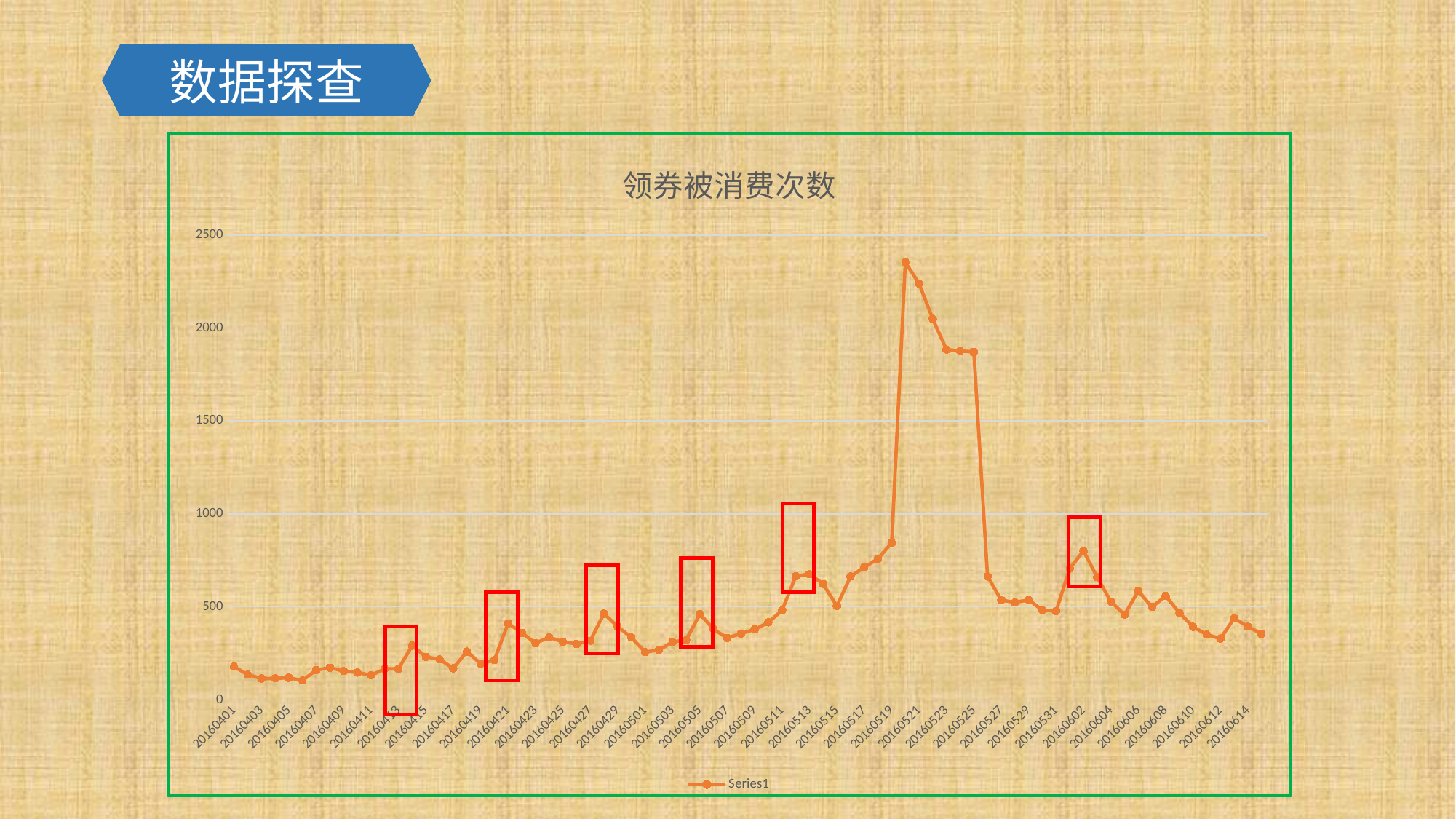

数据探查

### Chart: 领券被消费次数

| Category |  |
|---|---|
| 20160401 | 179.0 |
| 20160402 | 136.0 |
| 20160403 | 115.0 |
| 20160404 | 116.0 |
| 20160405 | 119.0 |
| 20160406 | 105.0 |
| 20160407 | 161.0 |
| 20160408 | 173.0 |
| 20160409 | 155.0 |
| 20160410 | 147.0 |
| 20160411 | 133.0 |
| 20160412 | 167.0 |
| 20160413 | 167.0 |
| 20160414 | 292.0 |
| 20160415 | 232.0 |
| 20160416 | 218.0 |
| 20160417 | 170.0 |
| 20160418 | 260.0 |
| 20160419 | 195.0 |
| 20160420 | 214.0 |
| 20160421 | 412.0 |
| 20160422 | 361.0 |
| 20160423 | 306.0 |
| 20160424 | 336.0 |
| 20160425 | 313.0 |
| 20160426 | 301.0 |
| 20160427 | 318.0 |
| 20160428 | 464.0 |
| 20160429 | 395.0 |
| 20160430 | 336.0 |
| 20160501 | 258.0 |
| 20160502 | 268.0 |
| 20160503 | 312.0 |
| 20160504 | 322.0 |
| 20160505 | 462.0 |
| 20160506 | 380.0 |
| 20160507 | 333.0 |
| 20160508 | 357.0 |
| 20160509 | 379.0 |
| 20160510 | 417.0 |
| 20160511 | 482.0 |
| 20160512 | 665.0 |
| 20160513 | 677.0 |
| 20160514 | 623.0 |
| 20160515 | 505.0 |
| 20160516 | 664.0 |
| 20160517 | 713.0 |
| 20160518 | 759.0 |
| 20160519 | 845.0 |
| 20160520 | 2353.0 |
| 20160521 | 2239.0 |
| 20160522 | 2048.0 |
| 20160523 | 1884.0 |
| 20160524 | 1876.0 |
| 20160525 | 1871.0 |
| 20160526 | 664.0 |
| 20160527 | 537.0 |
| 20160528 | 524.0 |
| 20160529 | 538.0 |
| 20160530 | 483.0 |
| 20160531 | 478.0 |
| 20160601 | 706.0 |
| 20160602 | 802.0 |
| 20160603 | 660.0 |
| 20160604 | 529.0 |
| 20160605 | 458.0 |
| 20160606 | 586.0 |
| 20160607 | 500.0 |
| 20160608 | 559.0 |
| 20160609 | 468.0 |
| 20160610 | 393.0 |
| 20160611 | 351.0 |
| 20160612 | 330.0 |
| 20160613 | 439.0 |
| 20160614 | 394.0 |
| 20160615 | 355.0 |